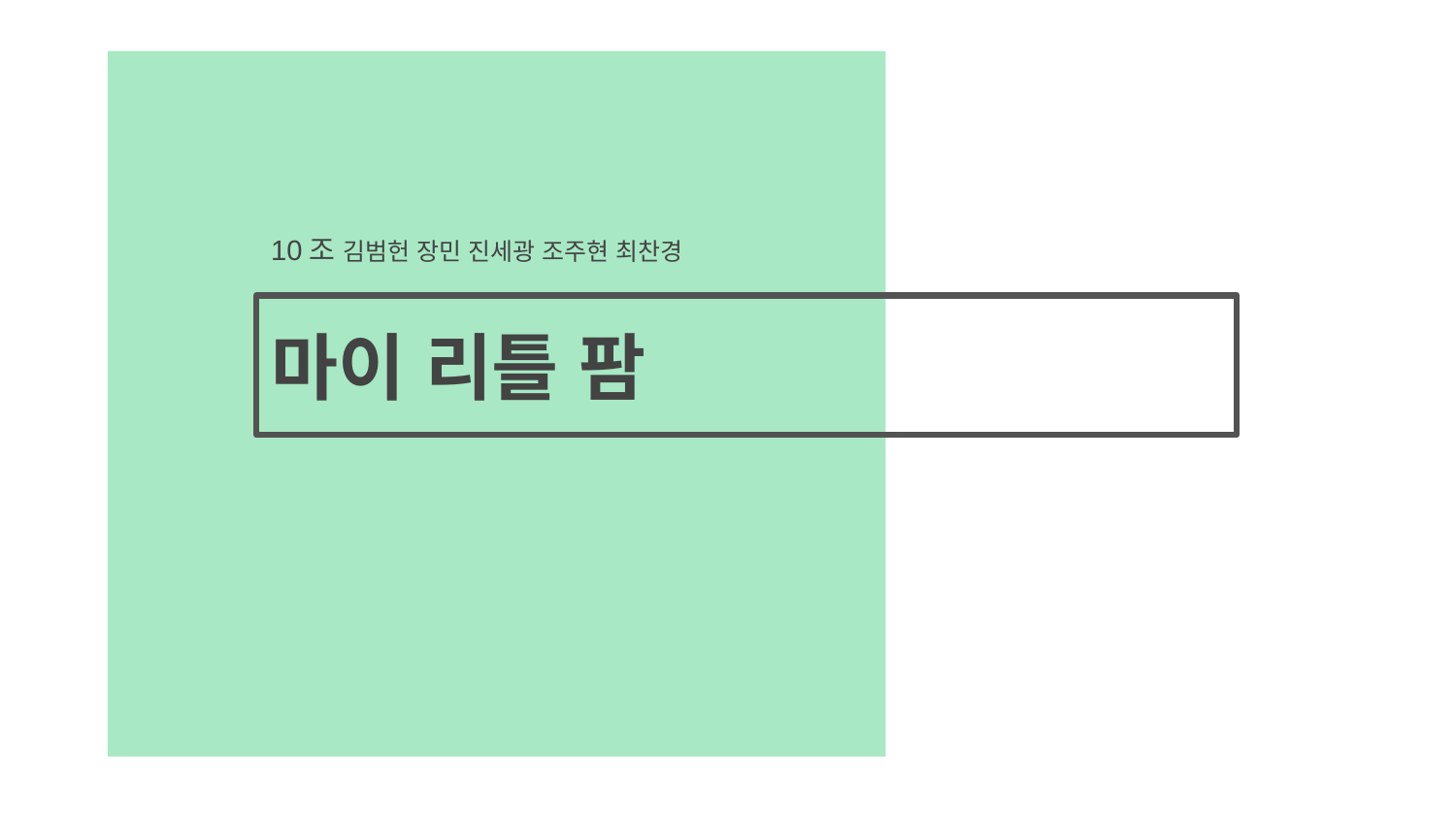

10조 김범헌 장민 진세광 조주현 최찬경
# 마이 리틀 팜